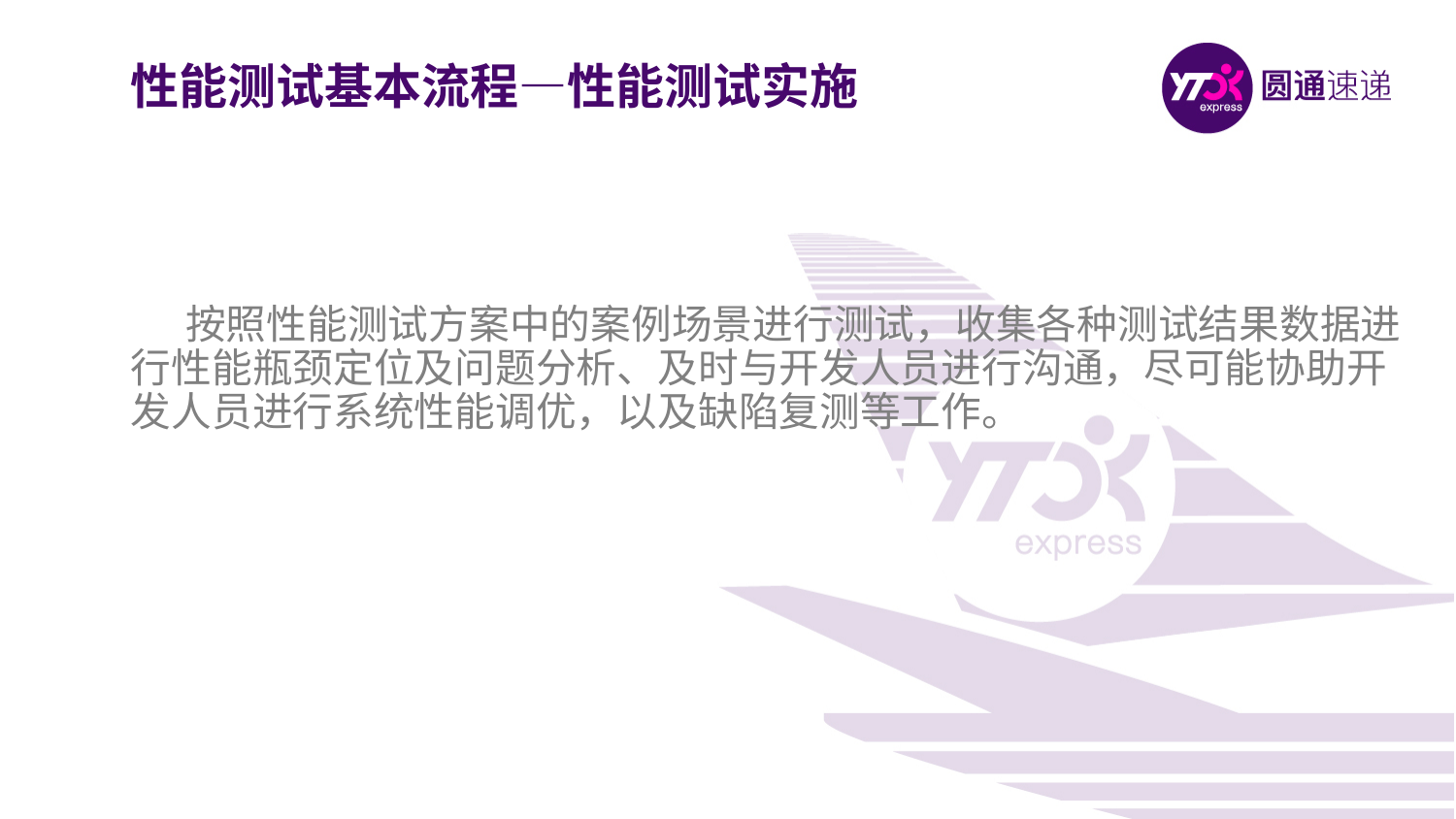

性能测试基本流程—性能测试实施

     按照性能测试方案中的案例场景进行测试，收集各种测试结果数据进行性能瓶颈定位及问题分析、及时与开发人员进行沟通，尽可能协助开发人员进行系统性能调优，以及缺陷复测等工作。